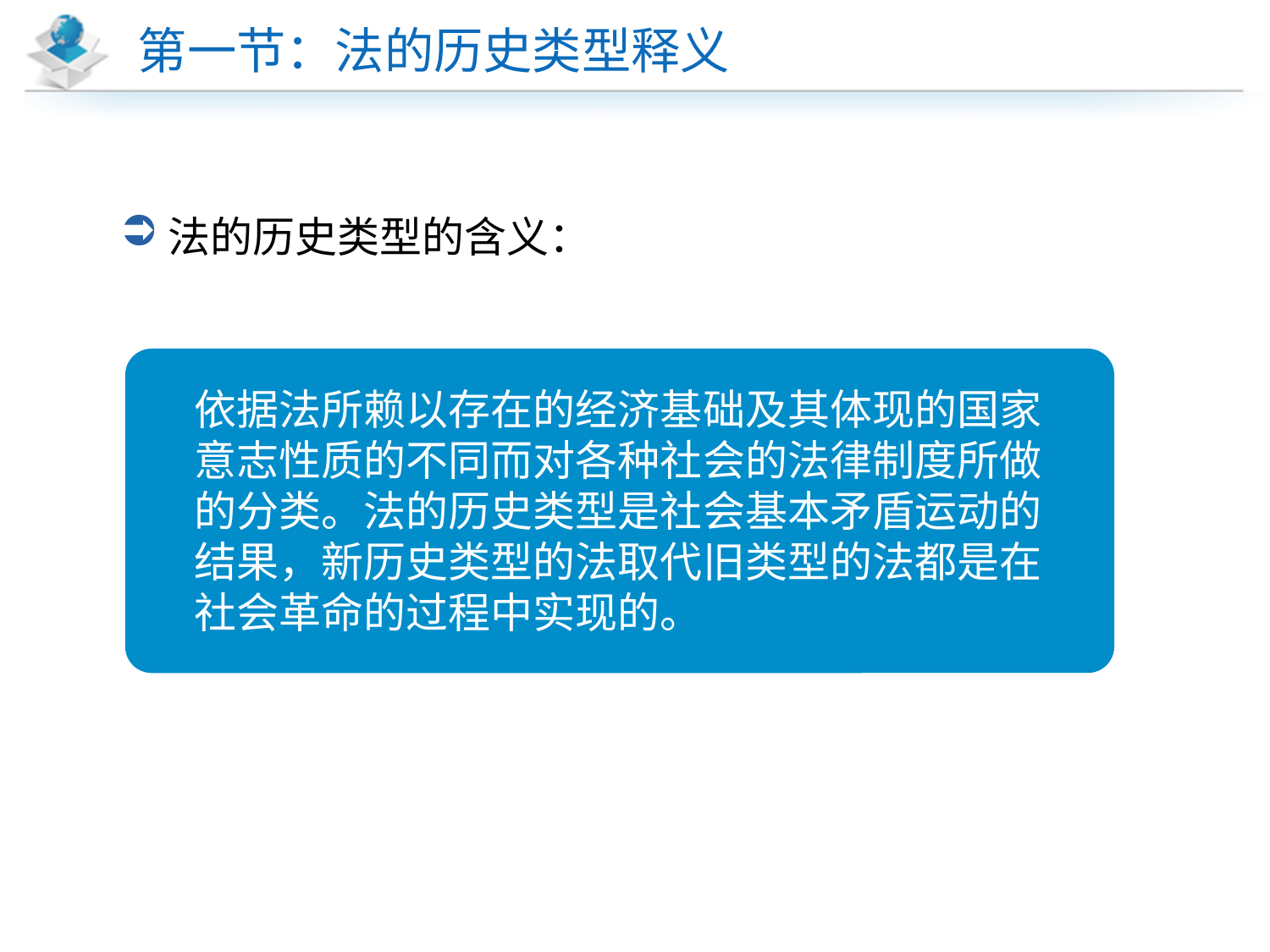

# 第一节：法的历史类型释义
法的历史类型的含义：

依据法所赖以存在的经济基础及其体现的国家意志性质的不同而对各种社会的法律制度所做的分类。法的历史类型是社会基本矛盾运动的结果，新历史类型的法取代旧类型的法都是在社会革命的过程中实现的。